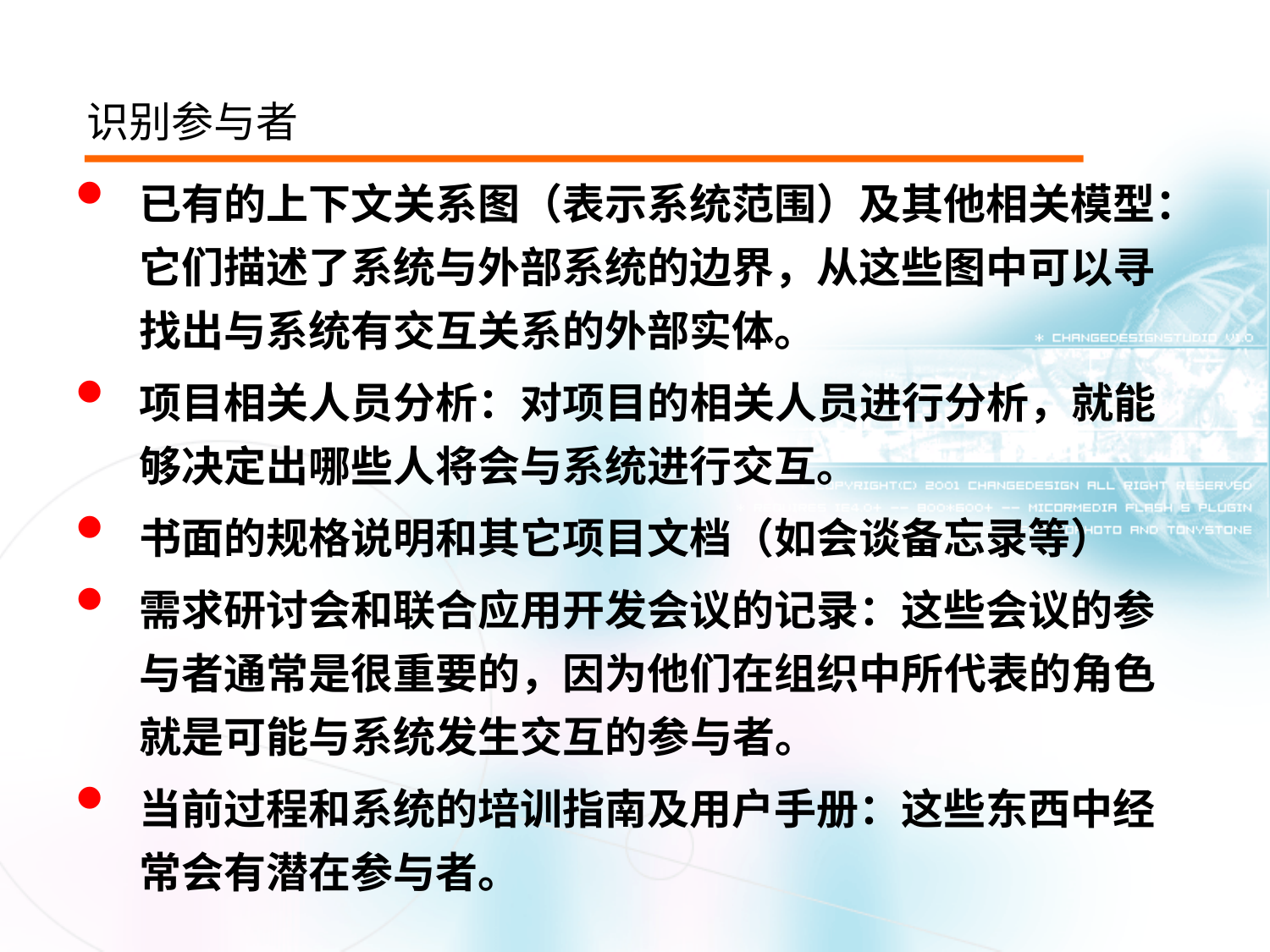

识别参与者
已有的上下文关系图（表示系统范围）及其他相关模型：它们描述了系统与外部系统的边界，从这些图中可以寻找出与系统有交互关系的外部实体。
项目相关人员分析：对项目的相关人员进行分析，就能够决定出哪些人将会与系统进行交互。
书面的规格说明和其它项目文档（如会谈备忘录等）
需求研讨会和联合应用开发会议的记录：这些会议的参与者通常是很重要的，因为他们在组织中所代表的角色就是可能与系统发生交互的参与者。
当前过程和系统的培训指南及用户手册：这些东西中经常会有潜在参与者。